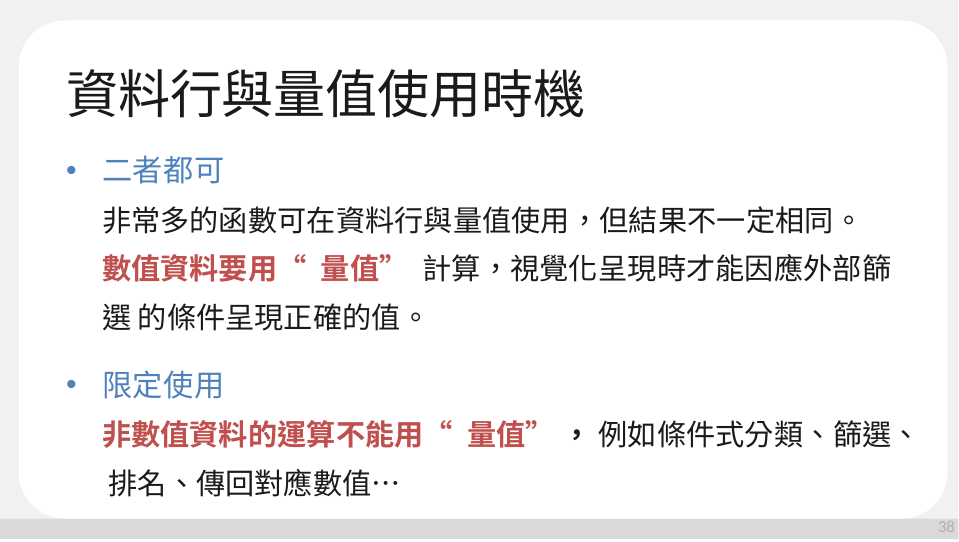

# 資料行與量值使用時機
二者都可
非常多的函數可在資料行與量值使用，但結果不一定相同。 數值資料要用“量值”計算，視覺化呈現時才能因應外部篩選 的條件呈現正確的值。
限定使用
非數值資料的運算不能用“量值”，例如條件式分類、篩選、 排名、傳回對應數值…

38